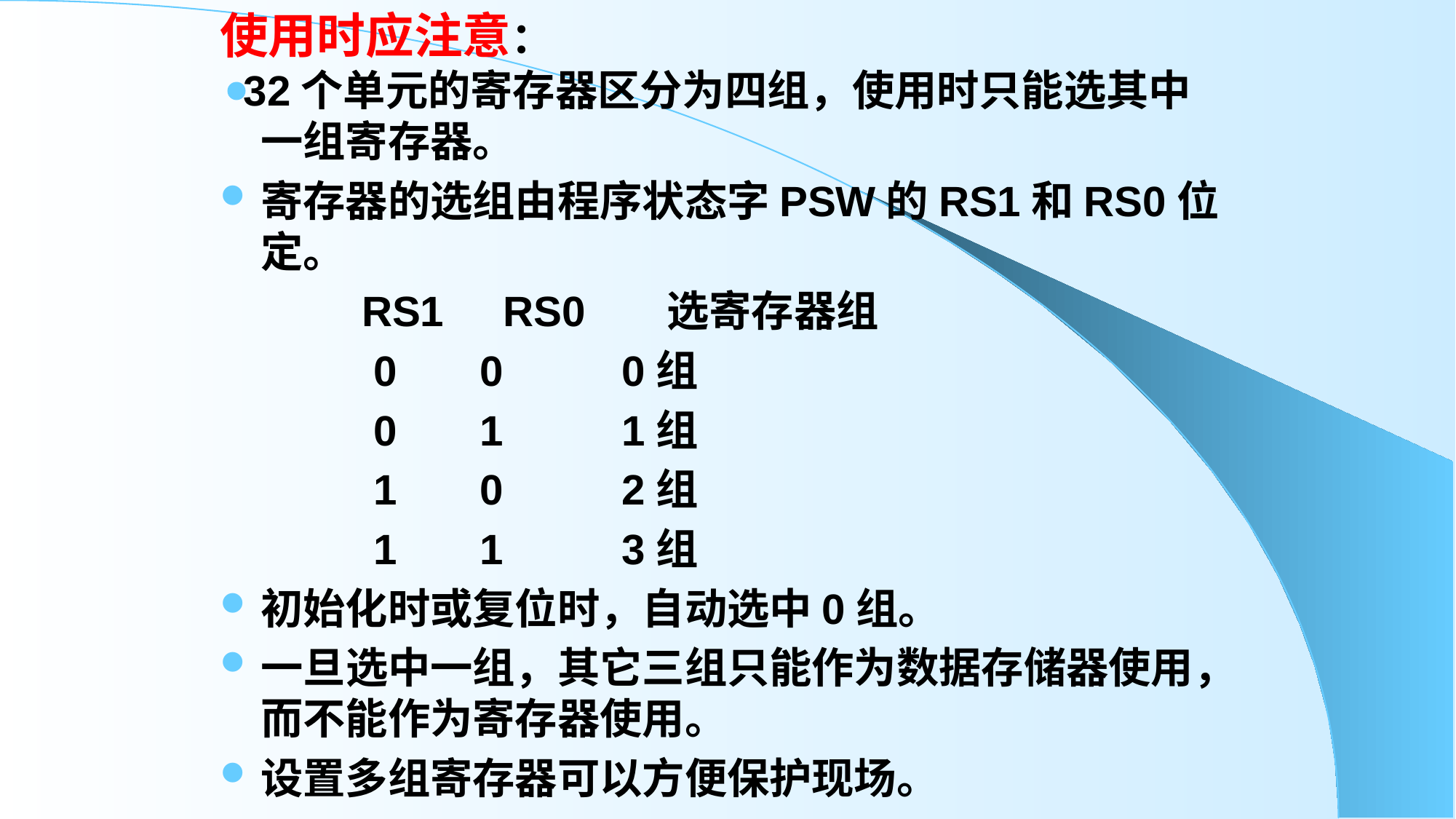

使用时应注意：
  32个单元的寄存器区分为四组，使用时只能选其中一组寄存器。
寄存器的选组由程序状态字PSW的RS1和RS0位定。
            RS1     RS0      选寄存器组
             0       0          0组
             0       1          1组
             1       0          2组
             1       1          3组
初始化时或复位时，自动选中0组。
一旦选中一组，其它三组只能作为数据存储器使用，而不能作为寄存器使用。
设置多组寄存器可以方便保护现场。